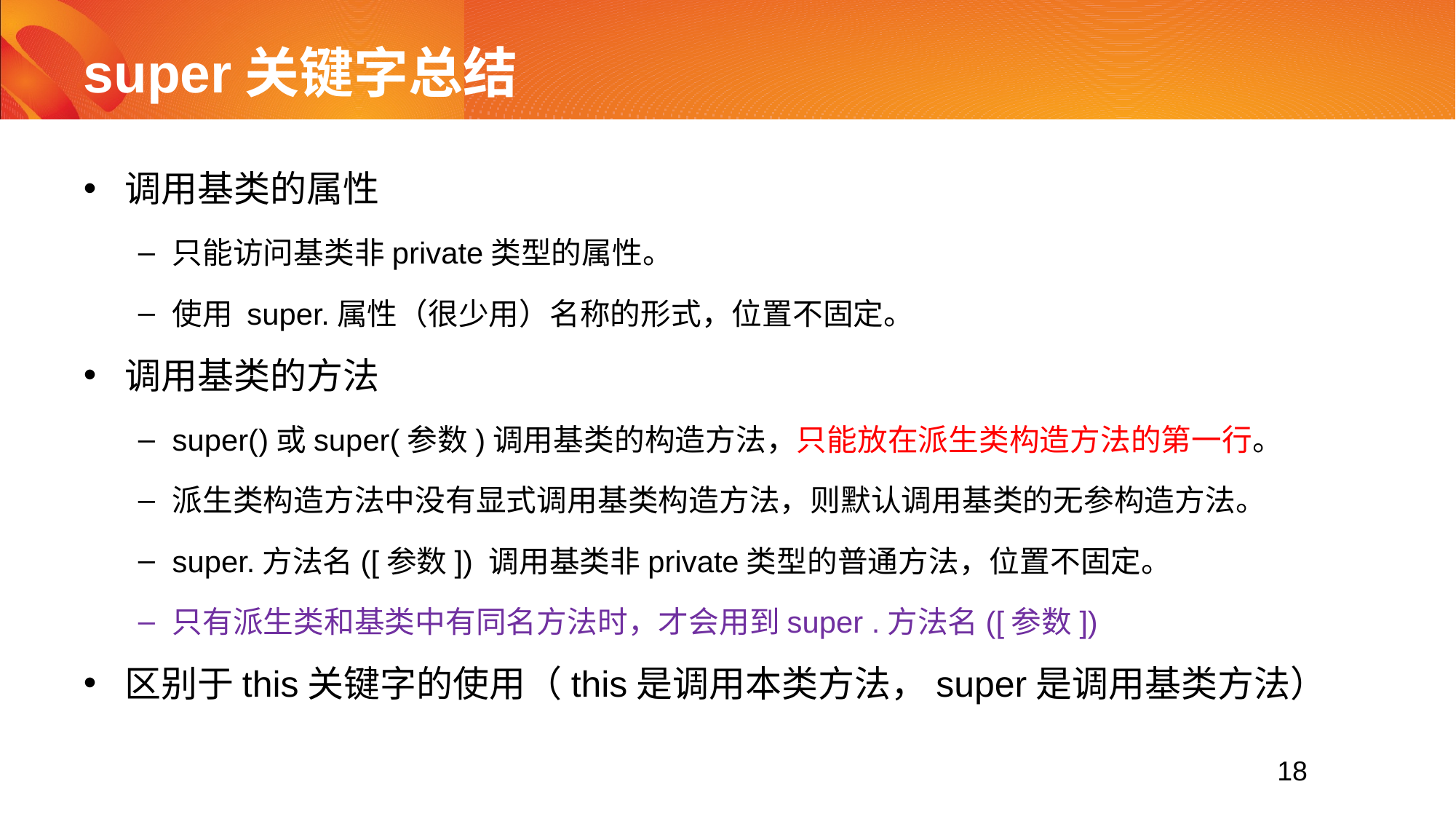

# super关键字总结
调用基类的属性
只能访问基类非private类型的属性。
使用 super.属性（很少用）名称的形式，位置不固定。
调用基类的方法
super()或super(参数)调用基类的构造方法，只能放在派生类构造方法的第一行。
派生类构造方法中没有显式调用基类构造方法，则默认调用基类的无参构造方法。
super.方法名([参数]) 调用基类非private类型的普通方法，位置不固定。
只有派生类和基类中有同名方法时，才会用到super .方法名([参数])
区别于this关键字的使用（this是调用本类方法，super是调用基类方法）